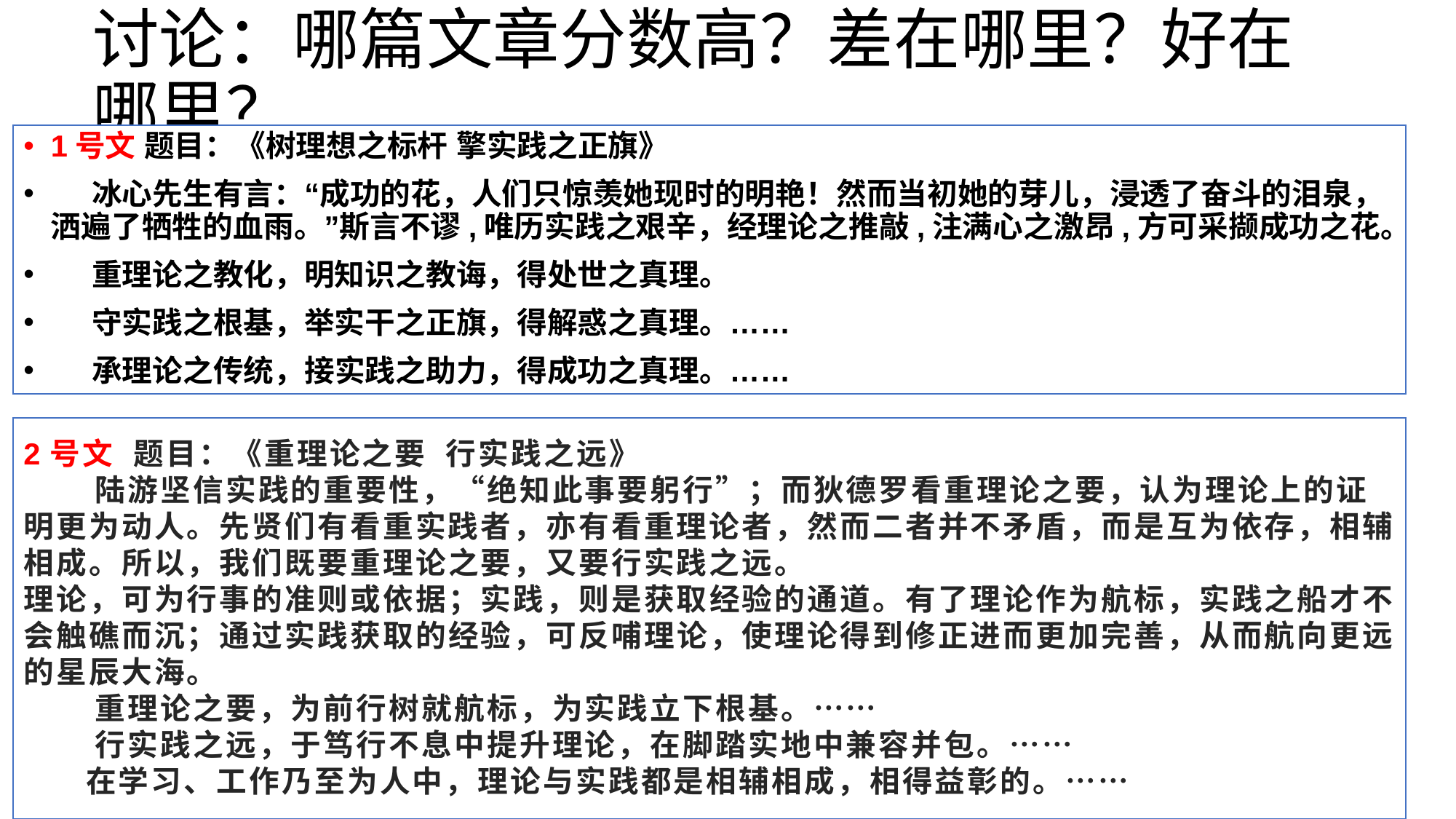

# 讨论：哪篇文章分数高？差在哪里？好在哪里？
1号文 题目：《树理想之标杆 擎实践之正旗》
    冰心先生有言：“成功的花，人们只惊羡她现时的明艳！然而当初她的芽儿，浸透了奋斗的泪泉，洒遍了牺牲的血雨。”斯言不谬,唯历实践之艰辛，经理论之推敲,注满心之激昂,方可采撷成功之花。
    重理论之教化，明知识之教诲，得处世之真理。
    守实践之根基，举实干之正旗，得解惑之真理。……
    承理论之传统，接实践之助力，得成功之真理。……
2号文  题目：《重理论之要  行实践之远》
       陆游坚信实践的重要性，“绝知此事要躬行”；而狄德罗看重理论之要，认为理论上的证明更为动人。先贤们有看重实践者，亦有看重理论者，然而二者并不矛盾，而是互为依存，相辅相成。所以，我们既要重理论之要，又要行实践之远。
理论，可为行事的准则或依据；实践，则是获取经验的通道。有了理论作为航标，实践之船才不会触礁而沉；通过实践获取的经验，可反哺理论，使理论得到修正进而更加完善，从而航向更远的星辰大海。
       重理论之要，为前行树就航标，为实践立下根基。……
       行实践之远，于笃行不息中提升理论，在脚踏实地中兼容并包。……
      在学习、工作乃至为人中，理论与实践都是相辅相成，相得益彰的。……